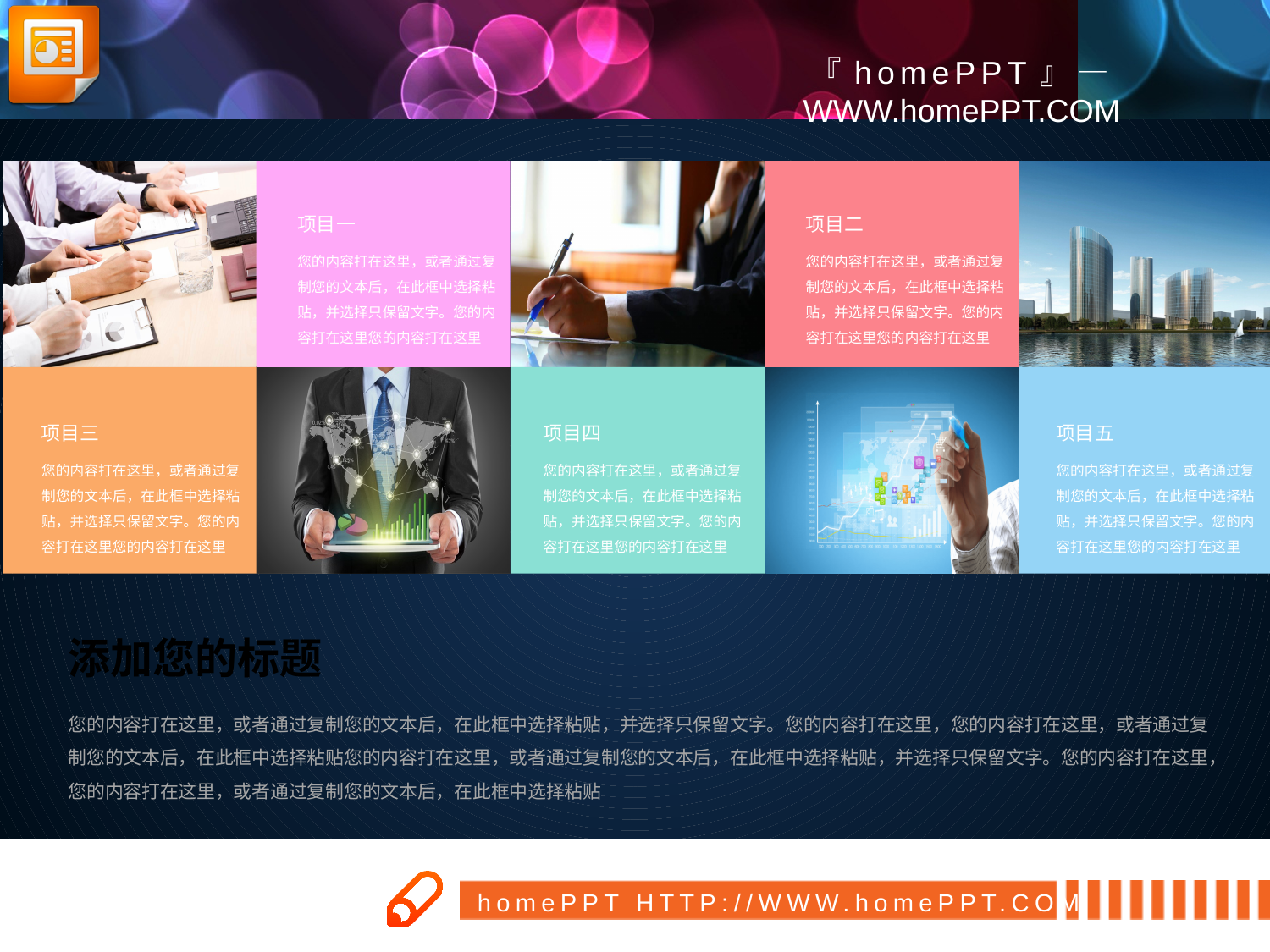

项目一
您的内容打在这里，或者通过复制您的文本后，在此框中选择粘贴，并选择只保留文字。您的内容打在这里您的内容打在这里

项目二
您的内容打在这里，或者通过复制您的文本后，在此框中选择粘贴，并选择只保留文字。您的内容打在这里您的内容打在这里

项目三
您的内容打在这里，或者通过复制您的文本后，在此框中选择粘贴，并选择只保留文字。您的内容打在这里您的内容打在这里

项目四
您的内容打在这里，或者通过复制您的文本后，在此框中选择粘贴，并选择只保留文字。您的内容打在这里您的内容打在这里

项目五
您的内容打在这里，或者通过复制您的文本后，在此框中选择粘贴，并选择只保留文字。您的内容打在这里您的内容打在这里
添加您的标题
您的内容打在这里，或者通过复制您的文本后，在此框中选择粘贴，并选择只保留文字。您的内容打在这里，您的内容打在这里，或者通过复制您的文本后，在此框中选择粘贴您的内容打在这里，或者通过复制您的文本后，在此框中选择粘贴，并选择只保留文字。您的内容打在这里，您的内容打在这里，或者通过复制您的文本后，在此框中选择粘贴